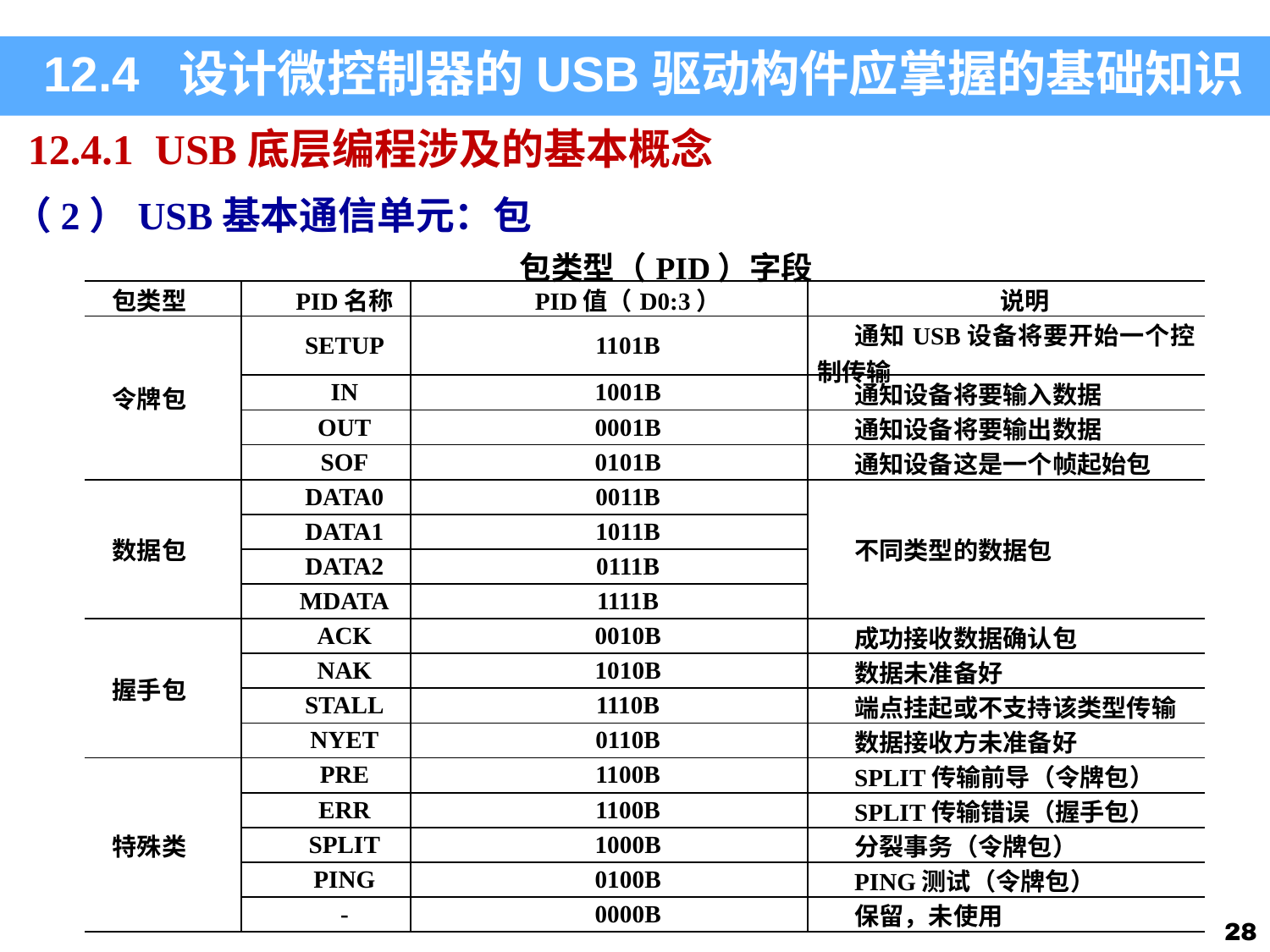

12.4  设计微控制器的USB驱动构件应掌握的基础知识
12.4.1  USB底层编程涉及的基本概念
（2）USB基本通信单元：包
| 包类型（PID）字段 |  |  |  |
| --- | --- | --- | --- |
| 包类型 | PID名称 | PID值（D0:3） | 说明 |
| 令牌包 | SETUP | 1101B | 通知USB设备将要开始一个控制传输 |
|  | IN | 1001B | 通知设备将要输入数据 |
|  | OUT | 0001B | 通知设备将要输出数据 |
|  | SOF | 0101B | 通知设备这是一个帧起始包 |
| 数据包 | DATA0 | 0011B | 不同类型的数据包 |
|  | DATA1 | 1011B |  |
|  | DATA2 | 0111B |  |
|  | MDATA | 1111B |  |
| 握手包 | ACK | 0010B | 成功接收数据确认包 |
|  | NAK | 1010B | 数据未准备好 |
|  | STALL | 1110B | 端点挂起或不支持该类型传输 |
|  | NYET | 0110B | 数据接收方未准备好 |
| 特殊类 | PRE | 1100B | SPLIT传输前导（令牌包） |
|  | ERR | 1100B | SPLIT传输错误（握手包） |
|  | SPLIT | 1000B | 分裂事务（令牌包） |
|  | PING | 0100B | PING测试（令牌包） |
|  | - | 0000B | 保留，未使用 |

28